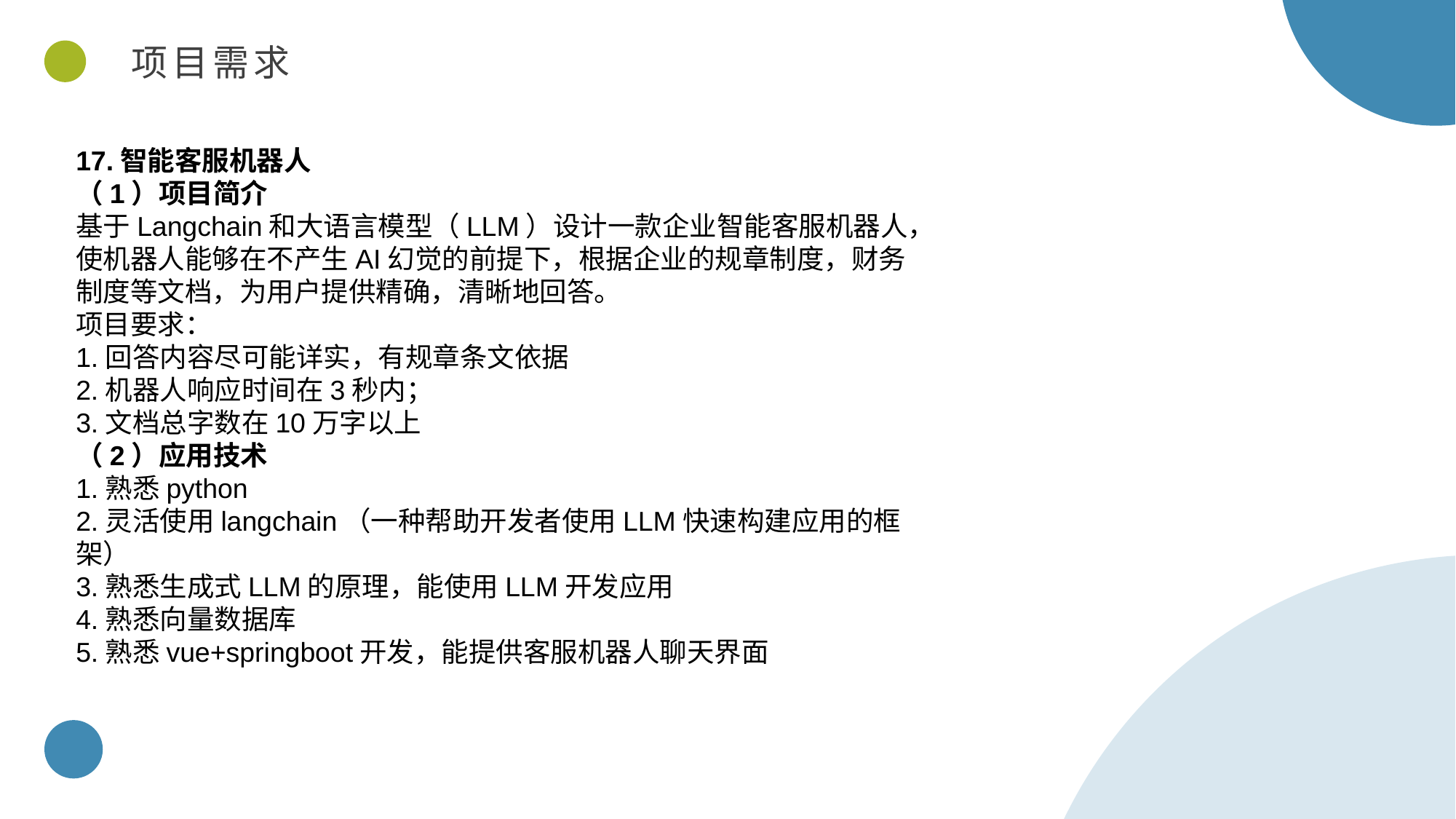

项目需求

17.智能客服机器人
（1）项目简介
基于Langchain和大语言模型（LLM）设计一款企业智能客服机器人，使机器人能够在不产生AI幻觉的前提下，根据企业的规章制度，财务制度等文档，为用户提供精确，清晰地回答。
项目要求：
1.回答内容尽可能详实，有规章条文依据
2.机器人响应时间在3秒内；
3.文档总字数在10万字以上
（2）应用技术
1.熟悉python
2.灵活使用langchain（一种帮助开发者使用LLM快速构建应用的框架）
3.熟悉生成式LLM的原理，能使用LLM开发应用
4.熟悉向量数据库
5.熟悉vue+springboot开发，能提供客服机器人聊天界面